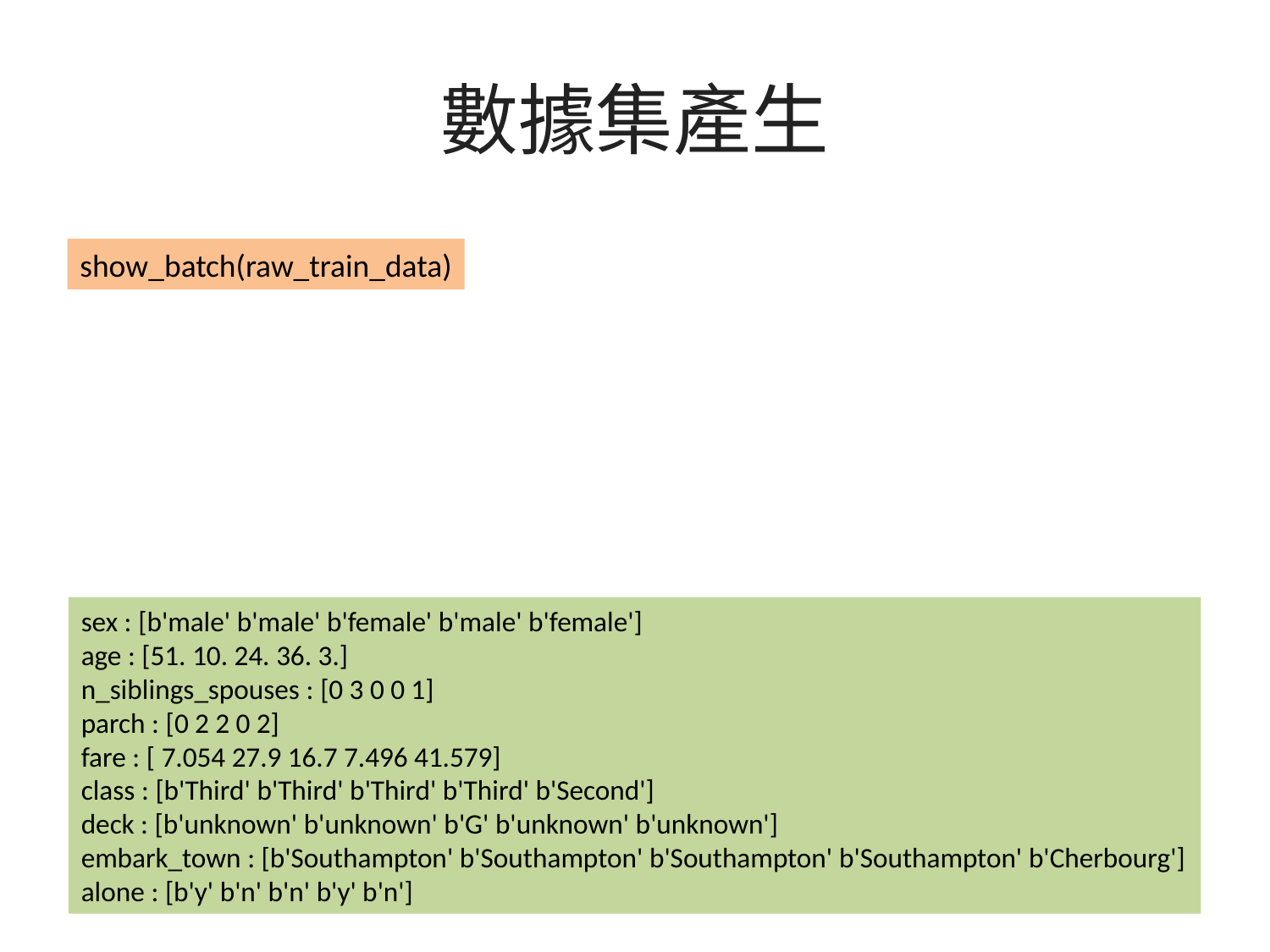

# 數據集產生
show_batch(raw_train_data)
sex : [b'male' b'male' b'female' b'male' b'female']
age : [51. 10. 24. 36. 3.]
n_siblings_spouses : [0 3 0 0 1]
parch : [0 2 2 0 2]
fare : [ 7.054 27.9 16.7 7.496 41.579]
class : [b'Third' b'Third' b'Third' b'Third' b'Second']
deck : [b'unknown' b'unknown' b'G' b'unknown' b'unknown']
embark_town : [b'Southampton' b'Southampton' b'Southampton' b'Southampton' b'Cherbourg']
alone : [b'y' b'n' b'n' b'y' b'n']